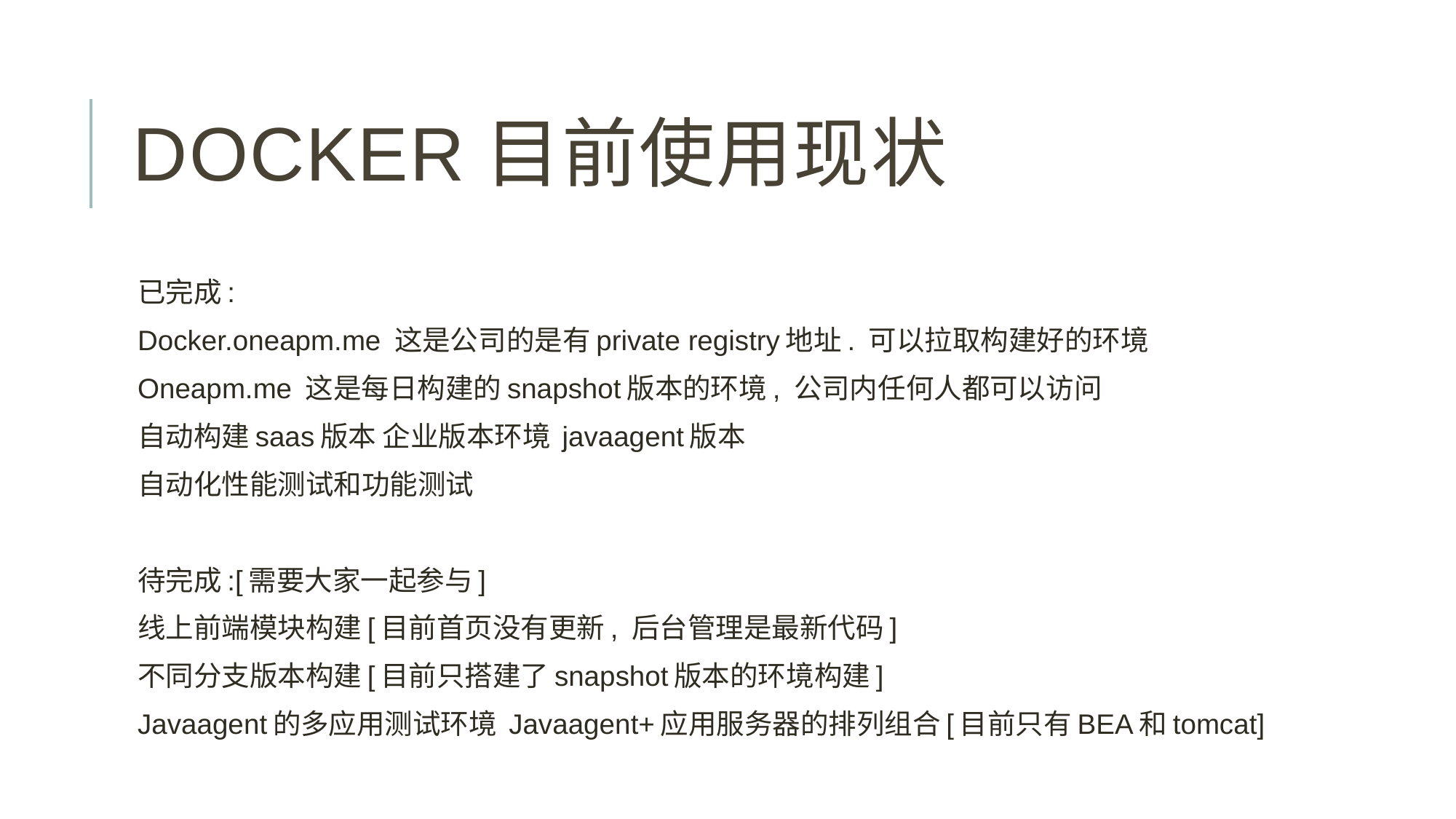

# Docker目前使用现状
已完成:
Docker.oneapm.me 这是公司的是有private registry地址. 可以拉取构建好的环境
Oneapm.me 这是每日构建的snapshot版本的环境, 公司内任何人都可以访问
自动构建saas版本 企业版本环境 javaagent版本
自动化性能测试和功能测试

待完成:[需要大家一起参与]
线上前端模块构建[目前首页没有更新, 后台管理是最新代码]
不同分支版本构建[目前只搭建了snapshot版本的环境构建]
Javaagent的多应用测试环境 Javaagent+应用服务器的排列组合[目前只有BEA和tomcat]